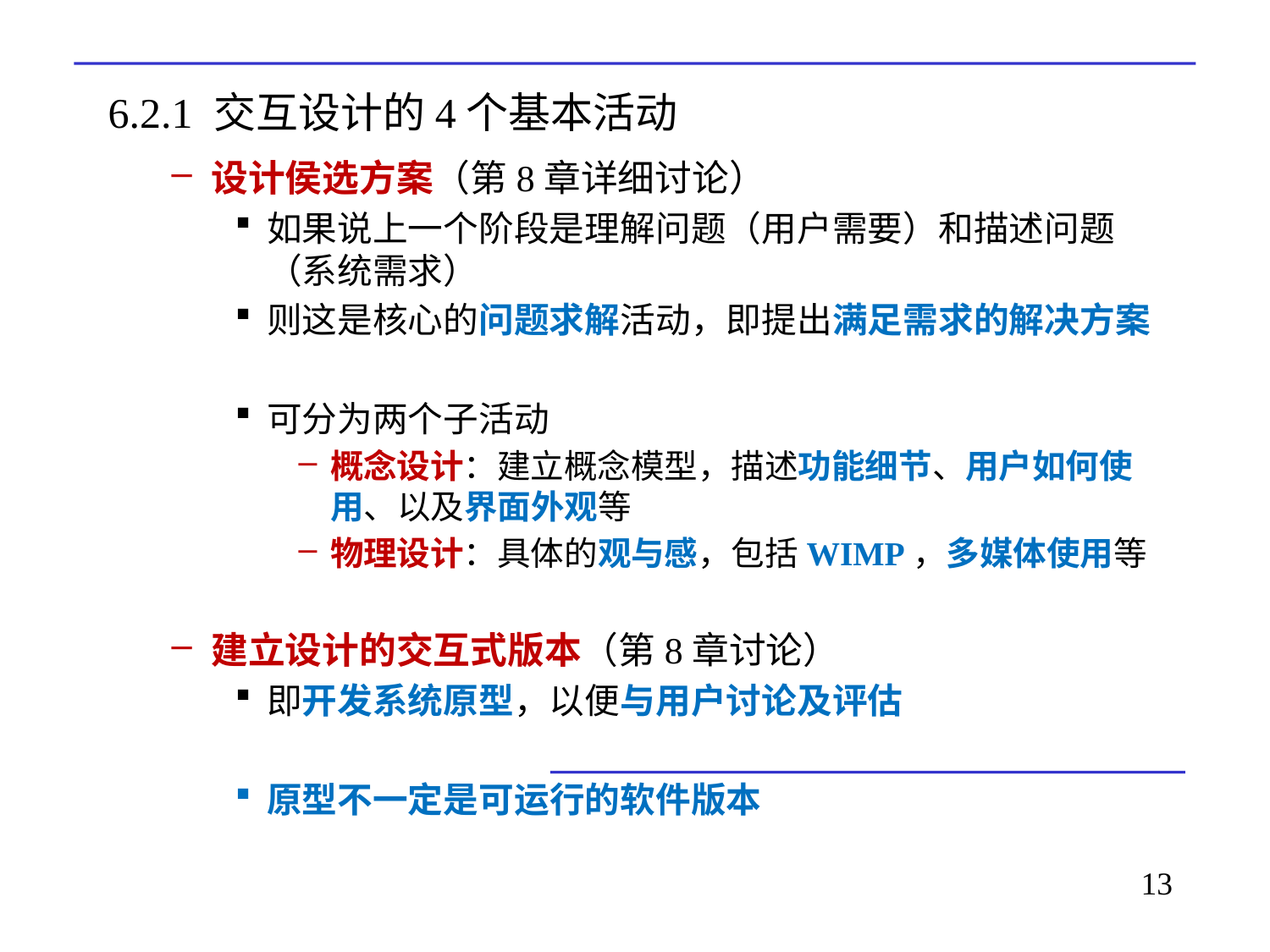

# 6.2.1 交互设计的4个基本活动
设计侯选方案（第8章详细讨论）
如果说上一个阶段是理解问题（用户需要）和描述问题（系统需求）
则这是核心的问题求解活动，即提出满足需求的解决方案

可分为两个子活动
概念设计：建立概念模型，描述功能细节、用户如何使用、以及界面外观等
物理设计：具体的观与感，包括WIMP，多媒体使用等

建立设计的交互式版本（第8章讨论）
即开发系统原型，以便与用户讨论及评估

原型不一定是可运行的软件版本
13